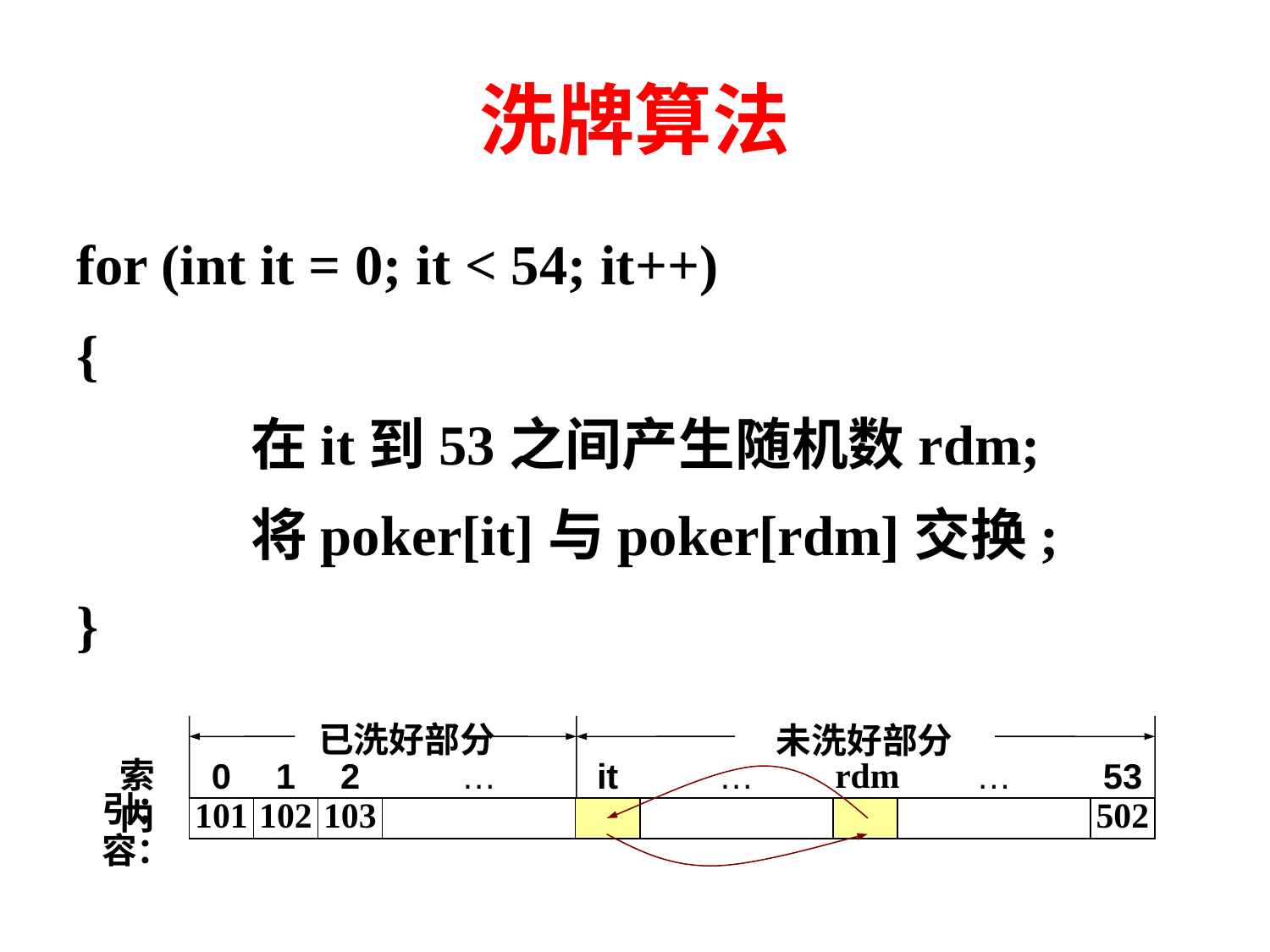

# 洗牌算法
for (int it = 0; it < 54; it++)
{
		在it到53之间产生随机数rdm;
		将poker[it]与poker[rdm]交换;
}

已洗好部分
未洗好部分

rdm
索引：
0
1
2
…
it
…
…
53

101
102
103

502
内容：